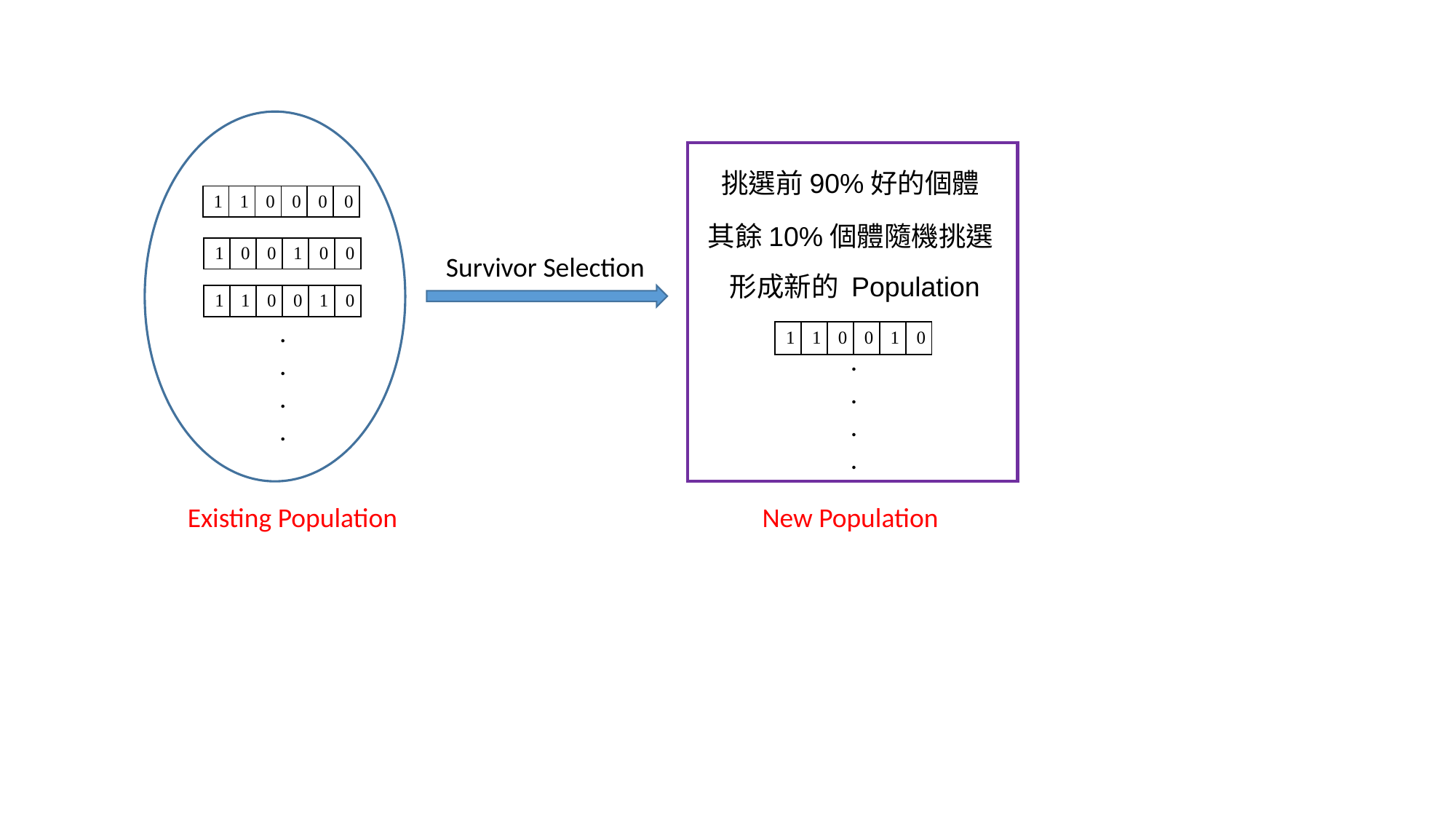

挑選前90%好的個體
| 1 | 1 | 0 | 0 | 0 | 0 |
| --- | --- | --- | --- | --- | --- |
其餘10%個體隨機挑選
| 1 | 0 | 0 | 1 | 0 | 0 |
| --- | --- | --- | --- | --- | --- |
Survivor Selection
形成新的 Population
| 1 | 1 | 0 | 0 | 1 | 0 |
| --- | --- | --- | --- | --- | --- |

.
.
.
.
| 1 | 1 | 0 | 0 | 1 | 0 |
| --- | --- | --- | --- | --- | --- |
.
.
.
.
Existing Population
New Population